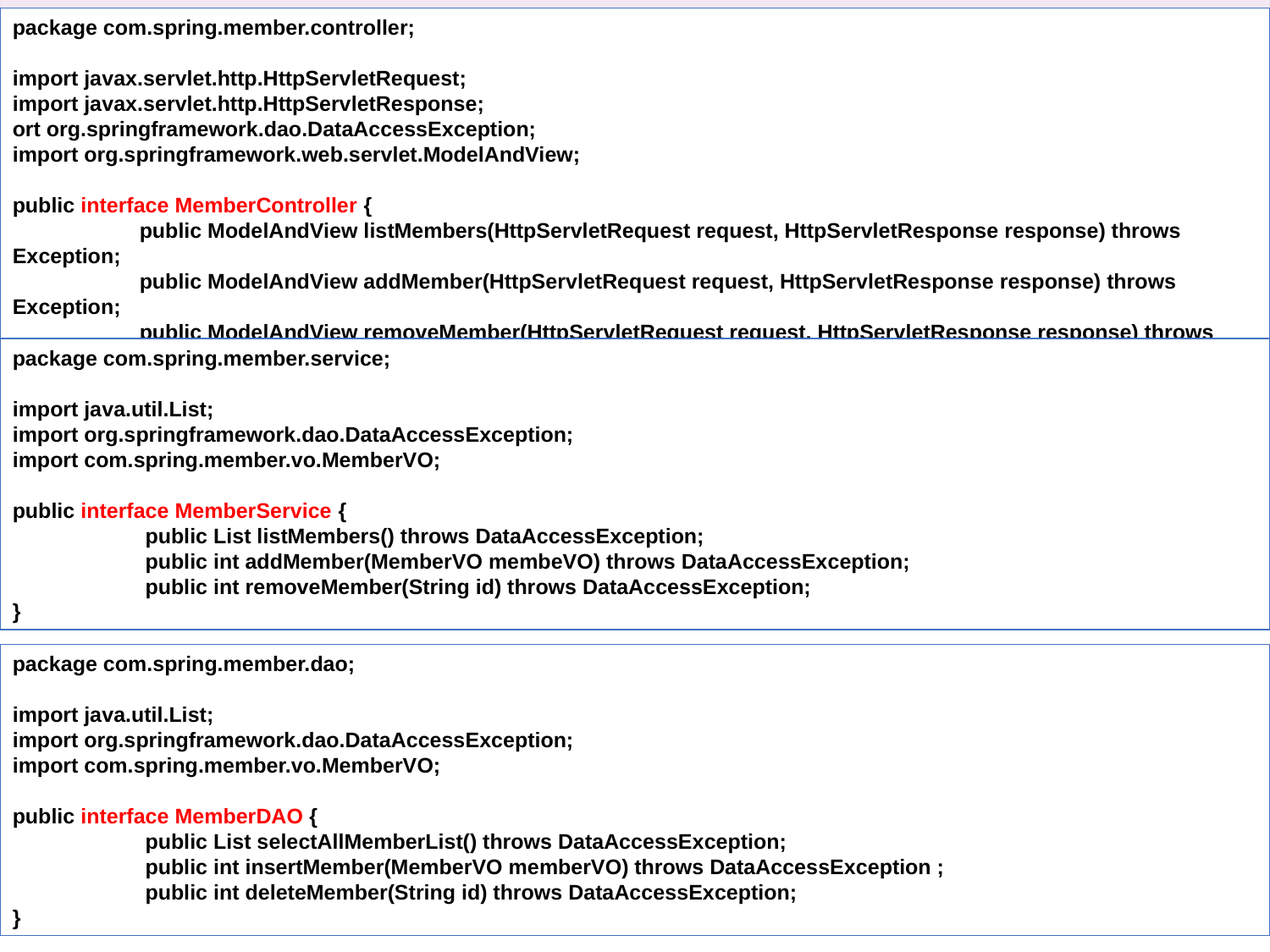

24장 스프링과 마이바티스 연동하기
package com.spring.member.controller;

import javax.servlet.http.HttpServletRequest;
import javax.servlet.http.HttpServletResponse;
ort org.springframework.dao.DataAccessException;
import org.springframework.web.servlet.ModelAndView;

public interface MemberController {
	public ModelAndView listMembers(HttpServletRequest request, HttpServletResponse response) throws Exception;
	public ModelAndView addMember(HttpServletRequest request, HttpServletResponse response) throws Exception;
	public ModelAndView removeMember(HttpServletRequest request, HttpServletResponse response) throws Exception;
}
package com.spring.member.service;

import java.util.List;
import org.springframework.dao.DataAccessException;
import com.spring.member.vo.MemberVO;

public interface MemberService {
	 public List listMembers() throws DataAccessException;
	 public int addMember(MemberVO membeVO) throws DataAccessException;
	 public int removeMember(String id) throws DataAccessException;
}
package com.spring.member.dao;

import java.util.List;
import org.springframework.dao.DataAccessException;
import com.spring.member.vo.MemberVO;

public interface MemberDAO {
	 public List selectAllMemberList() throws DataAccessException;
	 public int insertMember(MemberVO memberVO) throws DataAccessException ;
	 public int deleteMember(String id) throws DataAccessException;
}